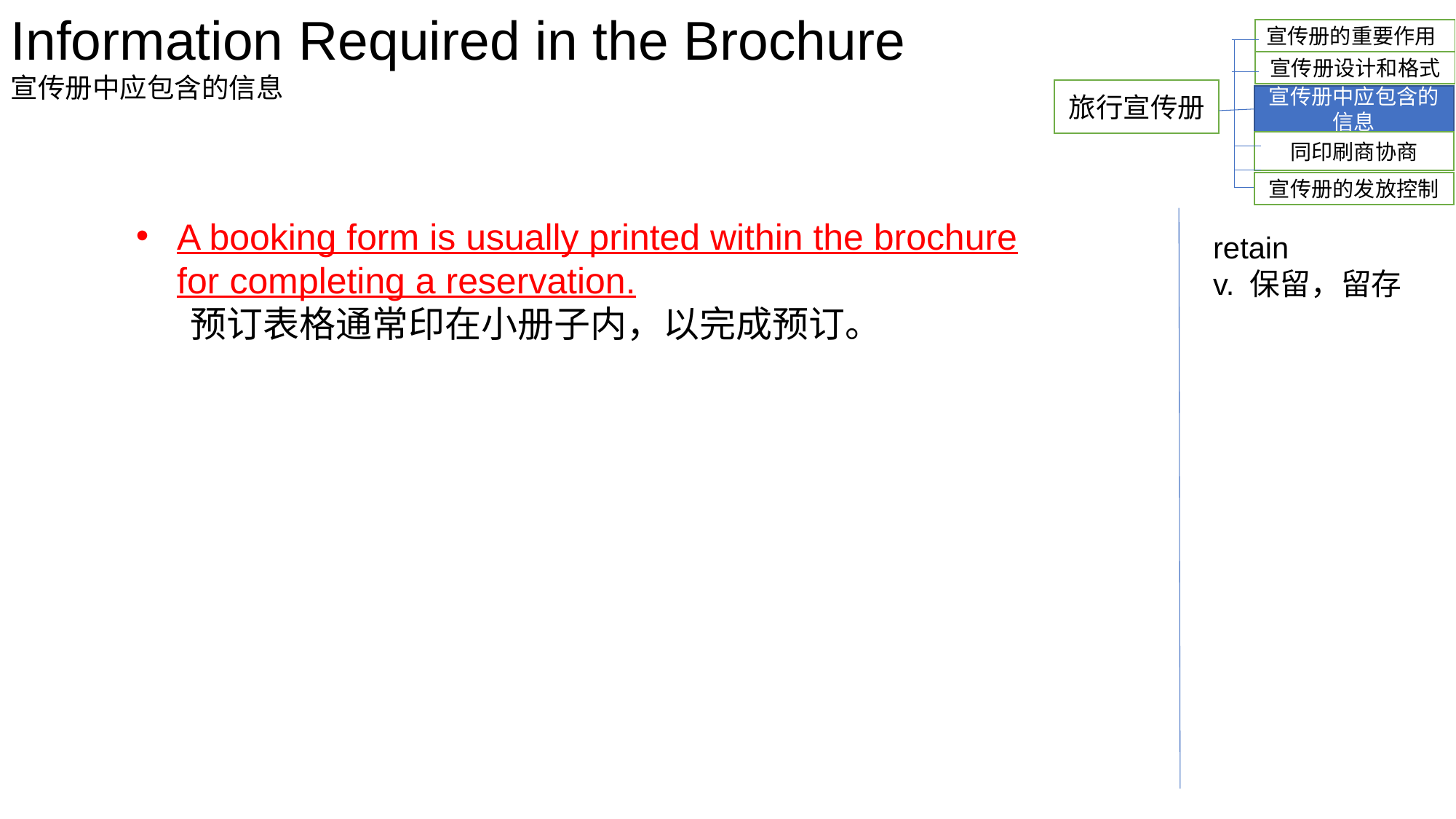

Information Required in the Brochure
宣传册中应包含的信息
宣传册的重要作用
宣传册设计和格式
旅行宣传册
宣传册中应包含的信息
同印刷商协商
宣传册的发放控制
A booking form is usually printed within the brochure for completing a reservation.
预订表格通常印在小册子内，以完成预订。

 retain
 v. 保留，留存